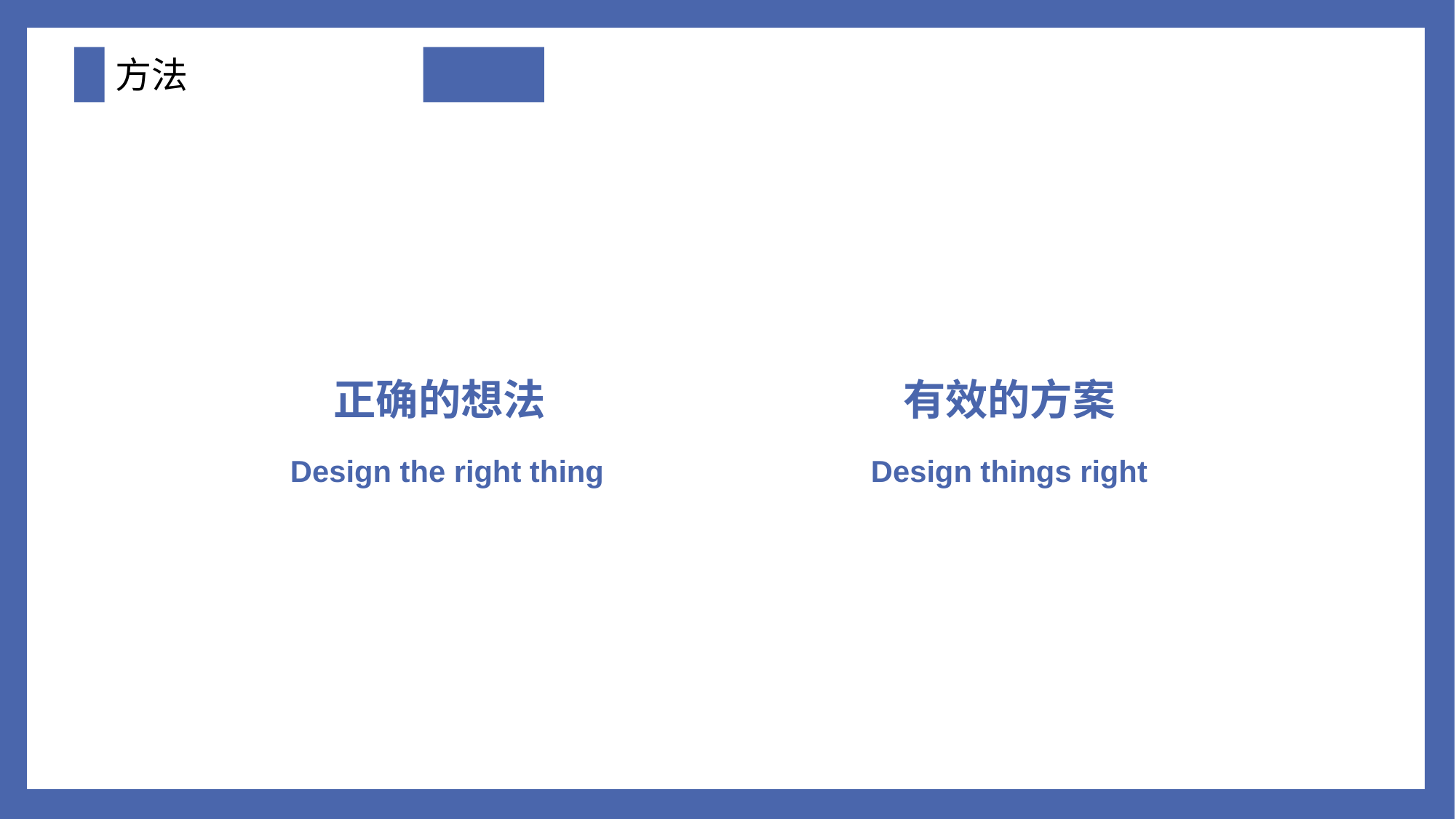

# 方法
正确的想法
有效的方案
Design the right thing
Design things right